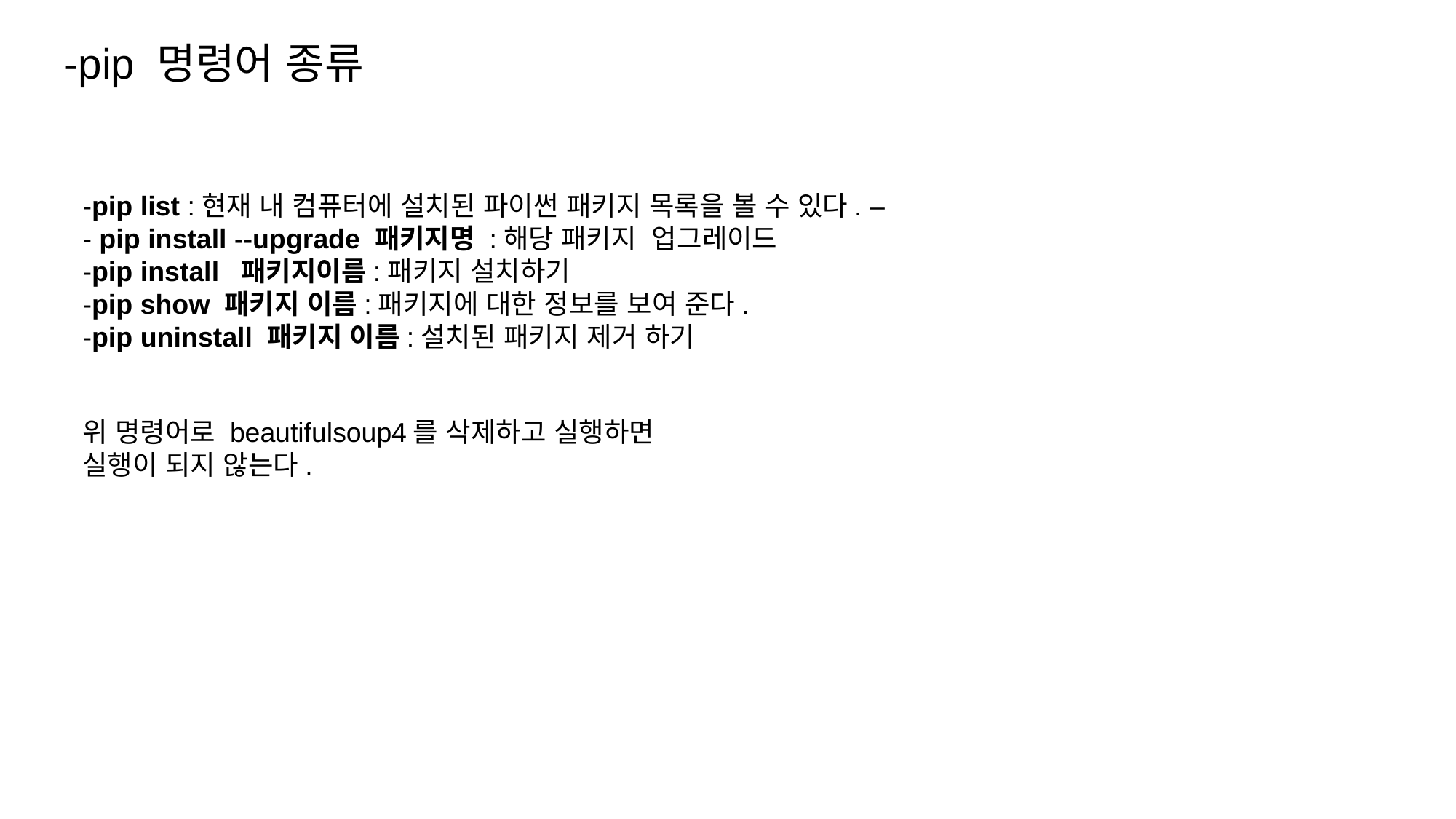

-pip 명령어 종류
-pip list :현재 내 컴퓨터에 설치된 파이썬 패키지 목록을 볼 수 있다. –
- pip install --upgrade 패키지명 :해당 패키지  업그레이드
-pip install  패키지이름:패키지 설치하기
-pip show 패키지 이름:패키지에 대한 정보를 보여 준다.
-pip uninstall 패키지 이름:설치된 패키지 제거 하기
위 명령어로 beautifulsoup4를 삭제하고 실행하면  실행이 되지 않는다.